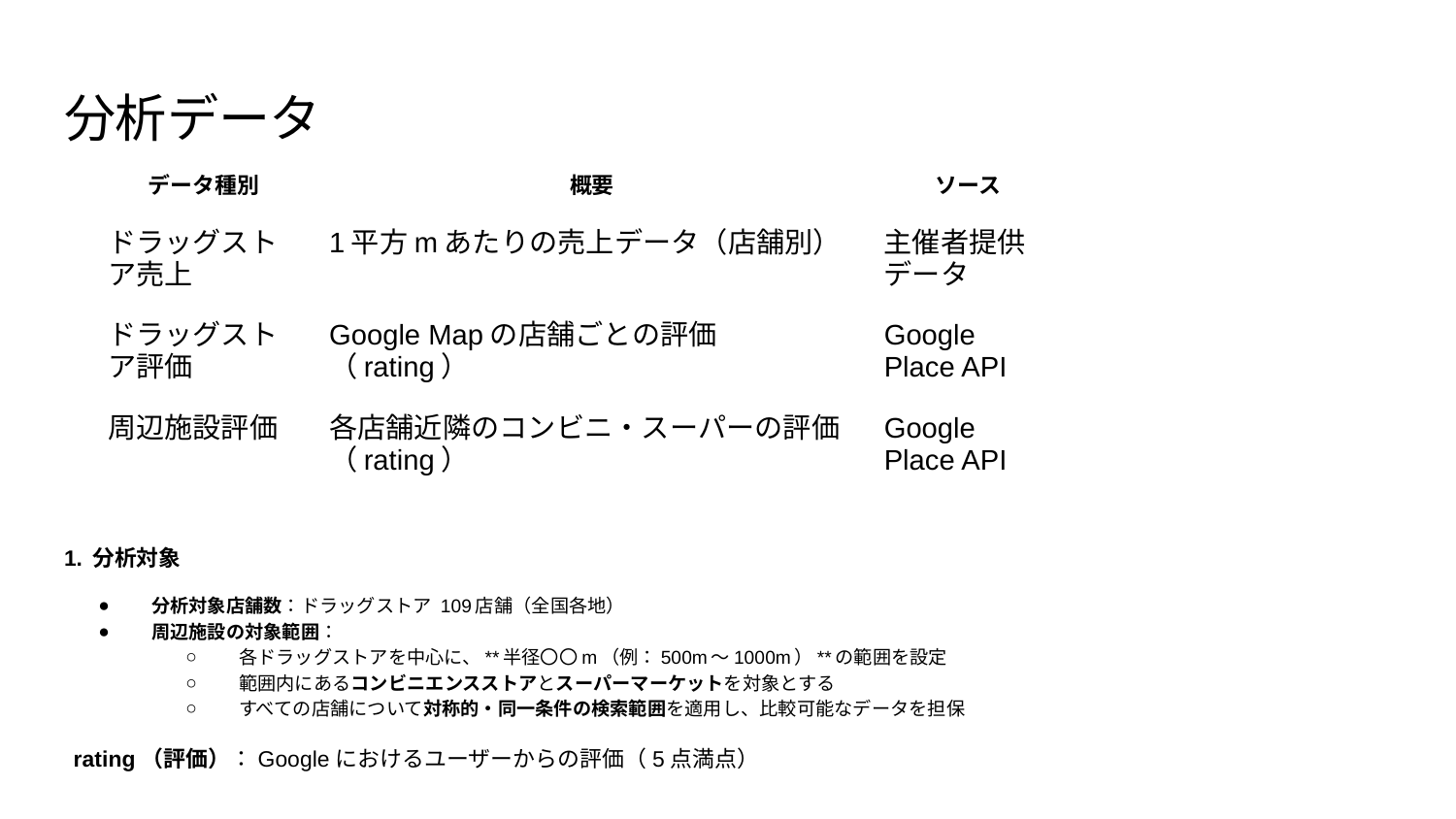

# 分析データ
| データ種別 | 概要 | ソース |
| --- | --- | --- |
| ドラッグストア売上 | 1平方mあたりの売上データ（店舗別） | 主催者提供データ |
| ドラッグストア評価 | Google Mapの店舗ごとの評価（rating） | Google Place API |
| 周辺施設評価 | 各店舗近隣のコンビニ・スーパーの評価（rating） | Google Place API |
1. 分析対象
分析対象店舗数：ドラッグストア 109店舗（全国各地）
周辺施設の対象範囲：
各ドラッグストアを中心に、**半径〇〇m（例：500m〜1000m）**の範囲を設定
範囲内にあるコンビニエンスストアとスーパーマーケットを対象とする
すべての店舗について対称的・同一条件の検索範囲を適用し、比較可能なデータを担保

rating（評価）：Googleにおけるユーザーからの評価（5点満点）